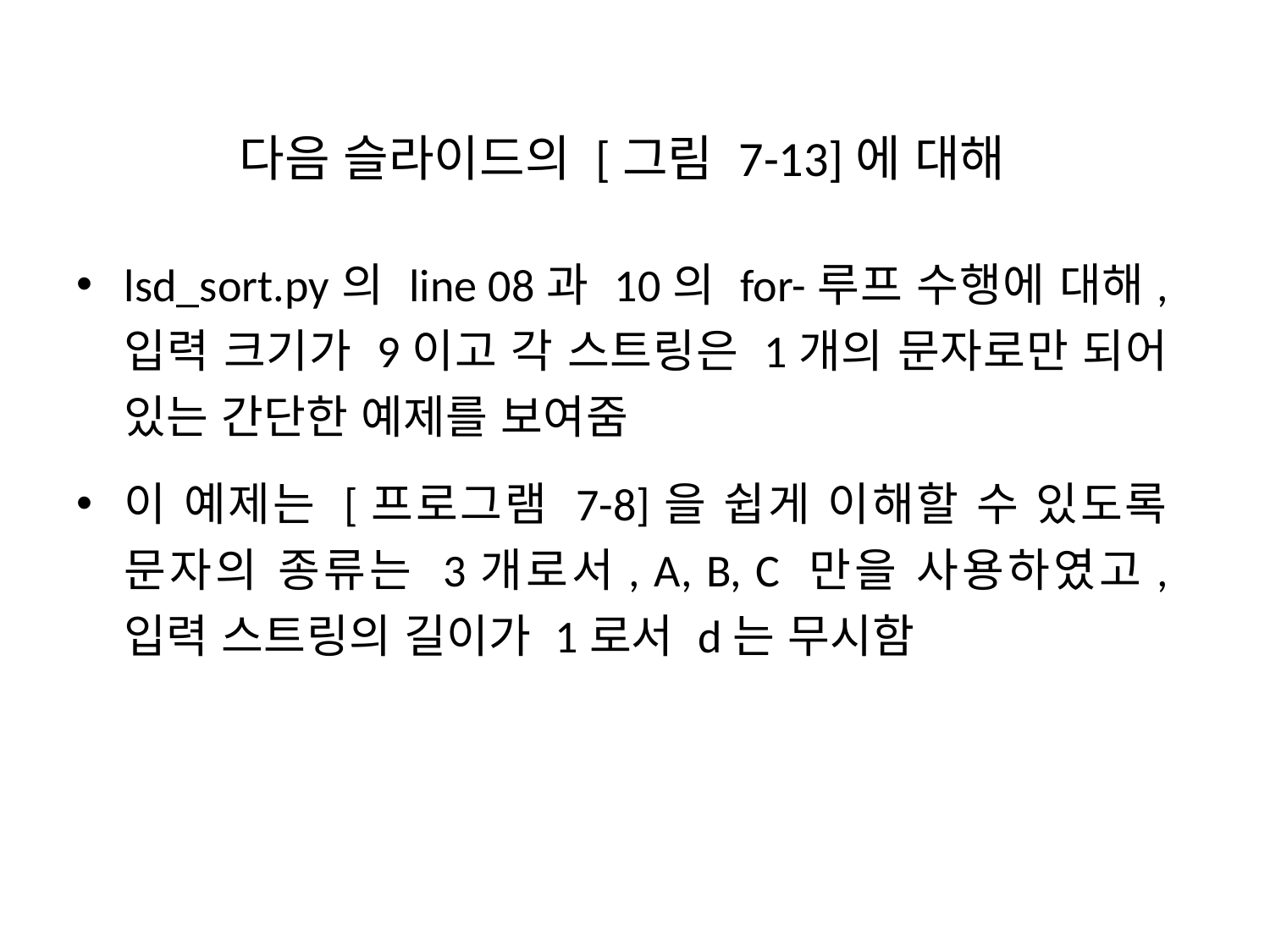

다음 슬라이드의 [그림 7-13]에 대해

lsd_sort.py의 line 08과 10의 for-루프 수행에 대해, 입력 크기가 9이고 각 스트링은 1개의 문자로만 되어 있는 간단한 예제를 보여줌
이 예제는 [프로그램 7-8]을 쉽게 이해할 수 있도록 문자의 종류는 3개로서, A, B, C 만을 사용하였고, 입력 스트링의 길이가 1로서 d는 무시함